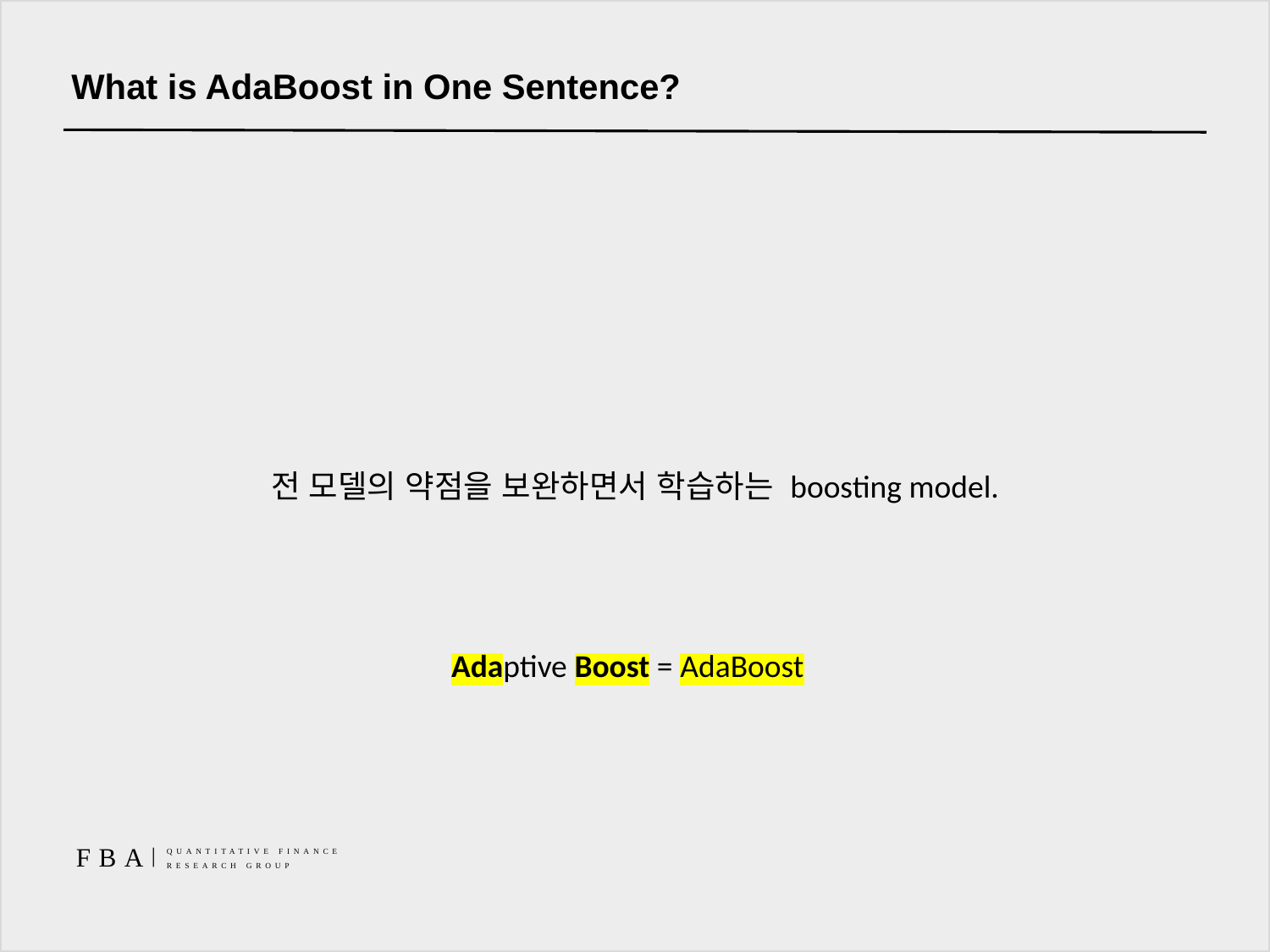

# What is AdaBoost in One Sentence?
전 모델의 약점을 보완하면서 학습하는 boosting model.
Adaptive Boost = AdaBoost